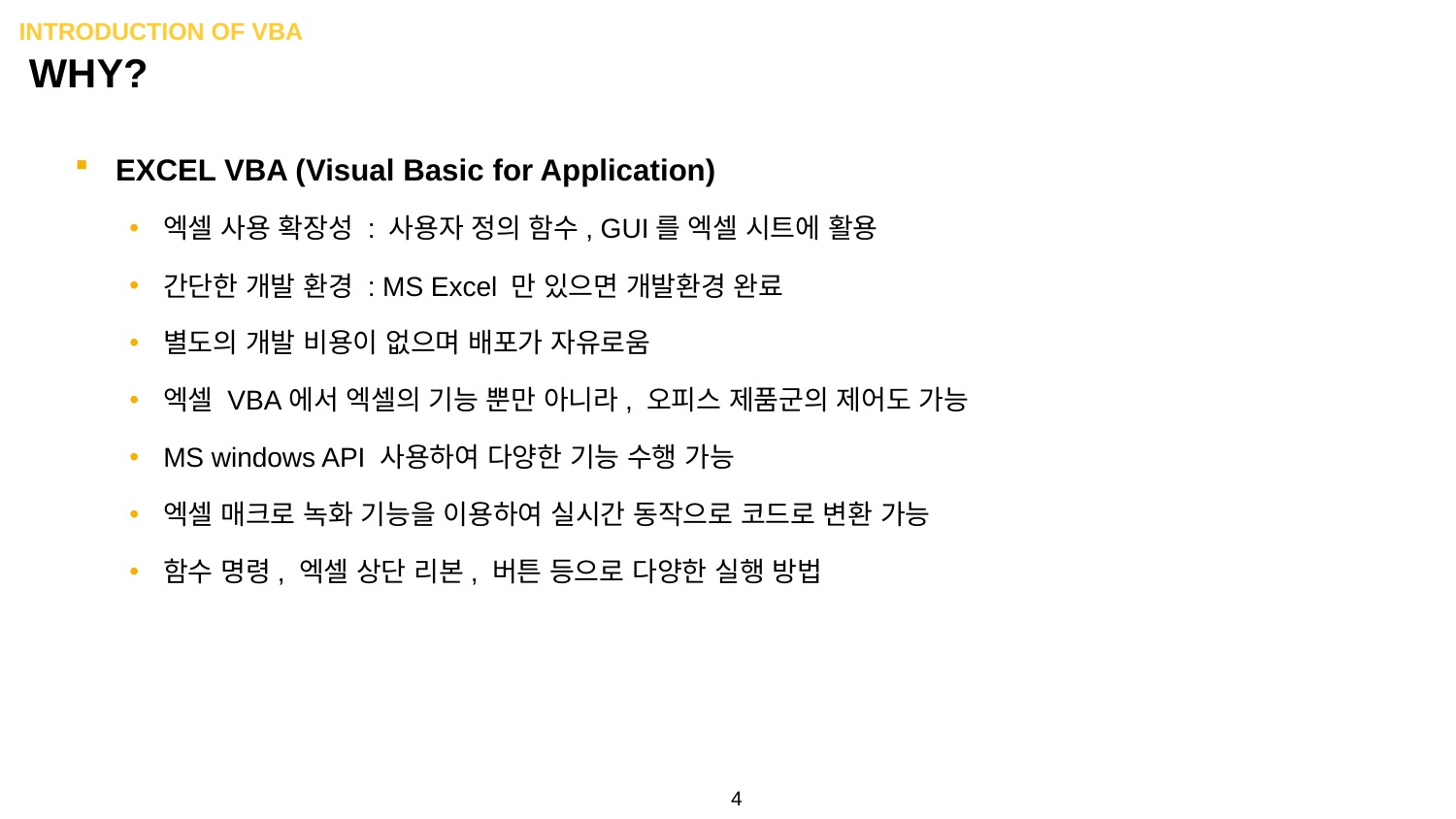

Introduction of VBA
# Why?
EXCEL VBA (Visual Basic for Application)
엑셀 사용 확장성 : 사용자 정의 함수, GUI를 엑셀 시트에 활용
간단한 개발 환경 : MS Excel 만 있으면 개발환경 완료
별도의 개발 비용이 없으며 배포가 자유로움
엑셀 VBA에서 엑셀의 기능 뿐만 아니라, 오피스 제품군의 제어도 가능
MS windows API 사용하여 다양한 기능 수행 가능
엑셀 매크로 녹화 기능을 이용하여 실시간 동작으로 코드로 변환 가능
함수 명령, 엑셀 상단 리본, 버튼 등으로 다양한 실행 방법